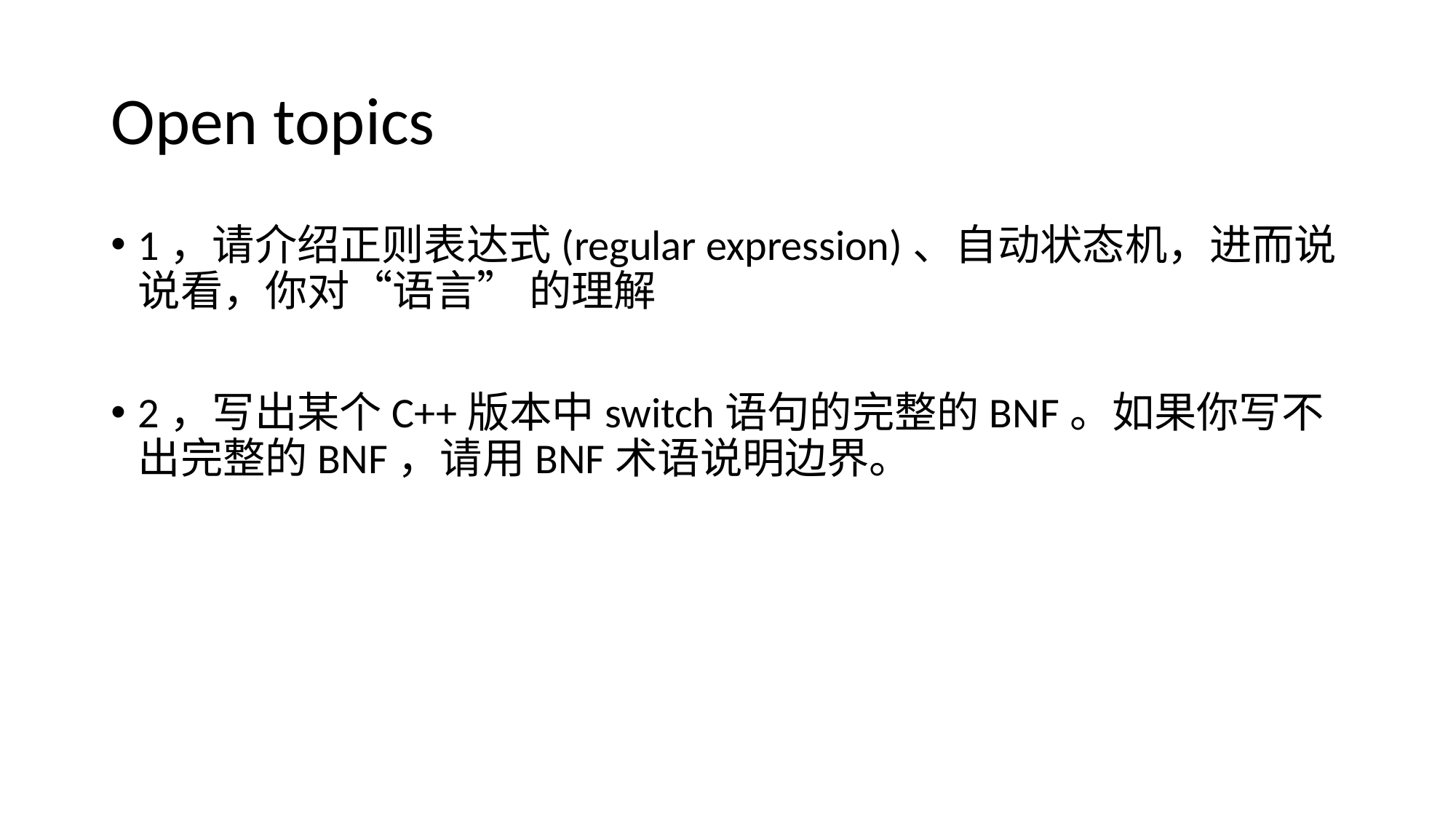

# Open topics
1，请介绍正则表达式(regular expression)、自动状态机，进而说说看，你对“语言” 的理解

2，写出某个C++版本中switch语句的完整的BNF。如果你写不出完整的BNF，请用BNF术语说明边界。